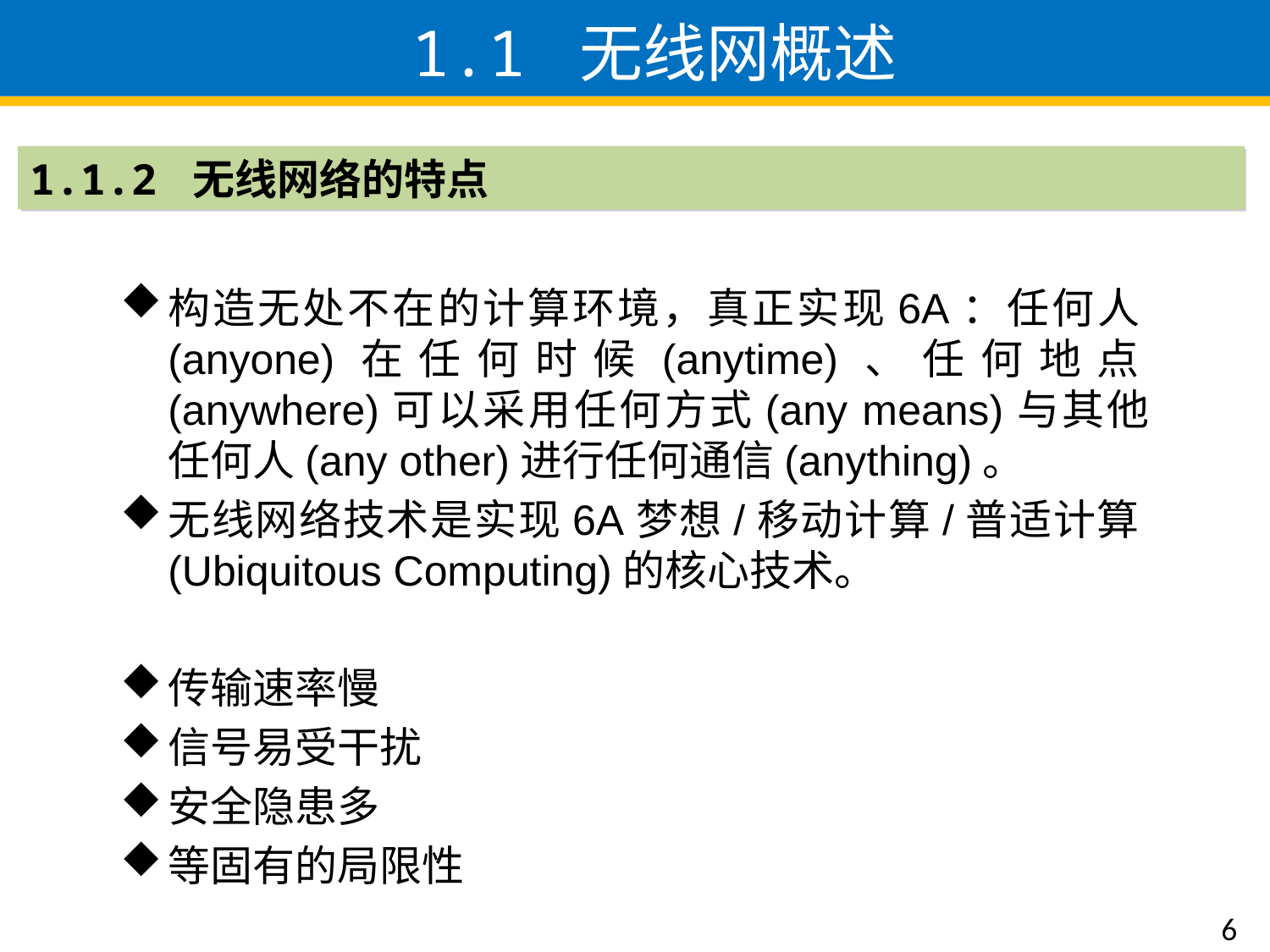

# 1.1 无线网概述
1.1.2 无线网络的特点
构造无处不在的计算环境，真正实现6A：任何人(anyone)在任何时候(anytime)、任何地点(anywhere)可以采用任何方式(any means)与其他任何人(any other)进行任何通信(anything)。
无线网络技术是实现6A梦想/移动计算/普适计算(Ubiquitous Computing)的核心技术。

传输速率慢
信号易受干扰
安全隐患多
等固有的局限性

6